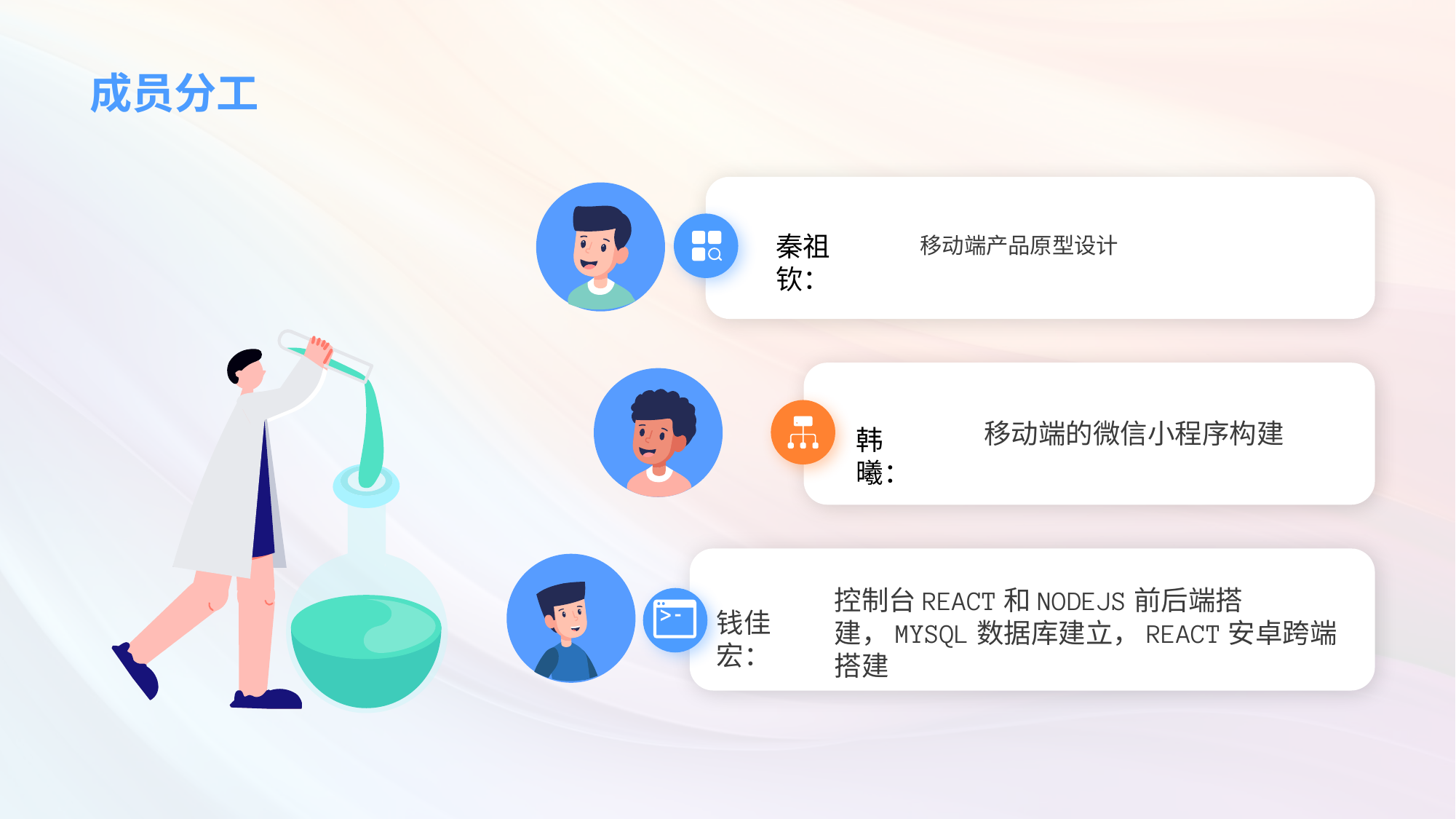

# 成员分工

移动端产品原型设计

秦祖钦：

移动端的微信小程序构建

韩曦：

控制台REACT和NODEJS前后端搭建，MYSQL数据库建立，REACT安卓跨端搭建

钱佳宏：